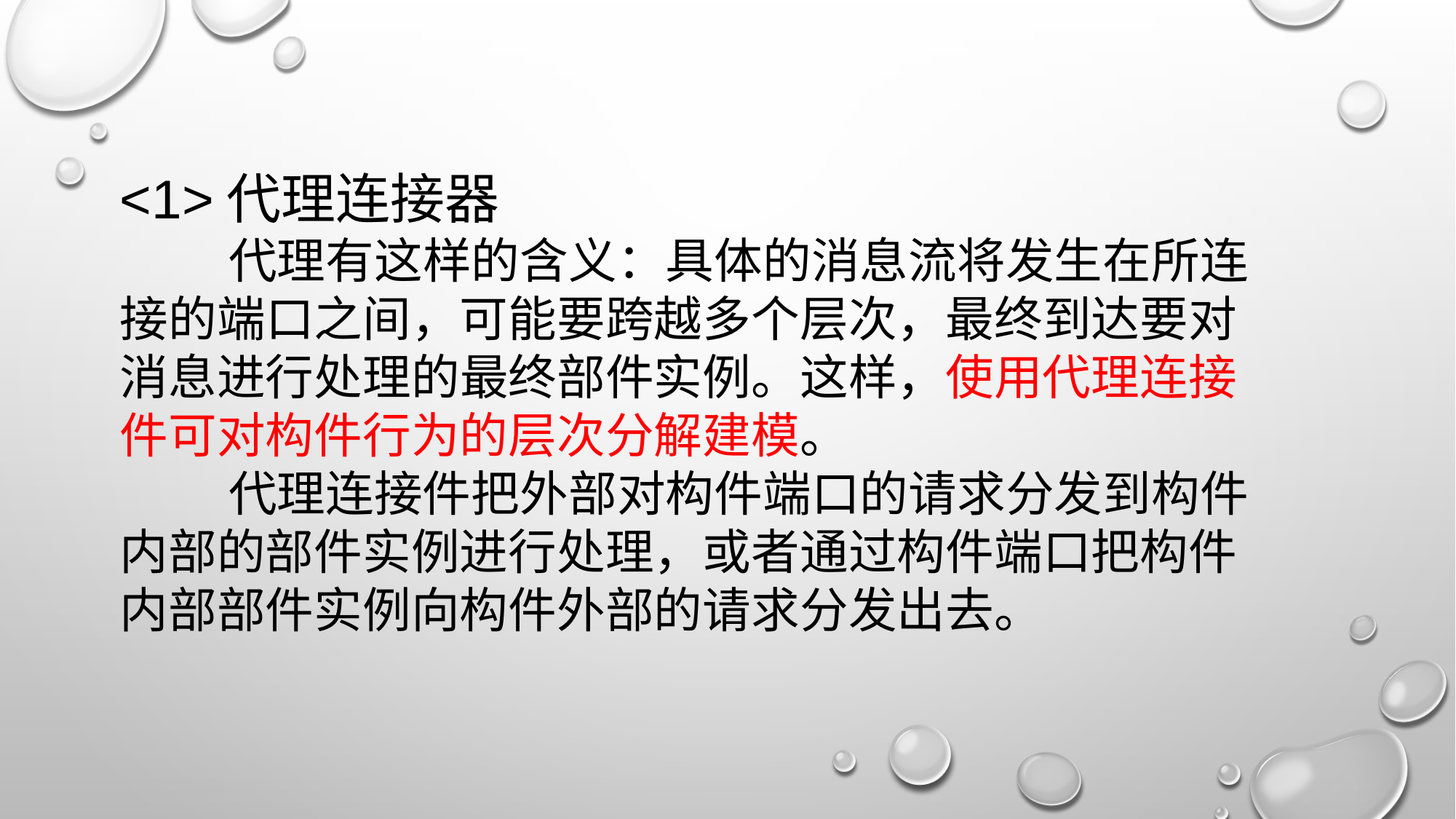

<1>代理连接器
  代理有这样的含义：具体的消息流将发生在所连接的端口之间，可能要跨越多个层次，最终到达要对消息进行处理的最终部件实例。这样，使用代理连接件可对构件行为的层次分解建模。
  代理连接件把外部对构件端口的请求分发到构件内部的部件实例进行处理，或者通过构件端口把构件内部部件实例向构件外部的请求分发出去。